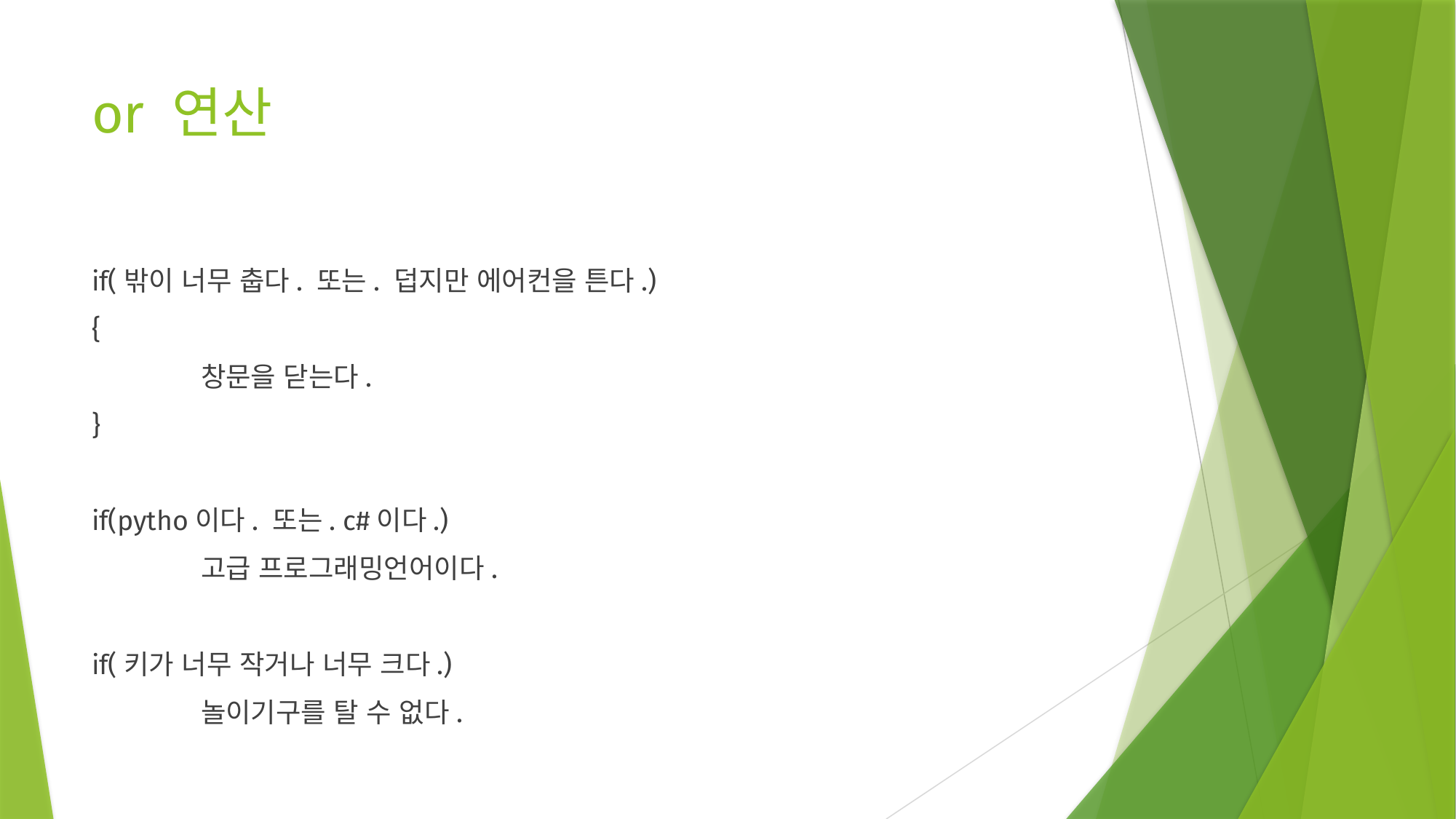

# or 연산
if(밖이 너무 춥다. 또는. 덥지만 에어컨을 튼다.)
{
	창문을 닫는다.
}

if(pytho이다. 또는. c#이다.)
	고급 프로그래밍언어이다.

if(키가 너무 작거나 너무 크다.)
	놀이기구를 탈 수 없다.